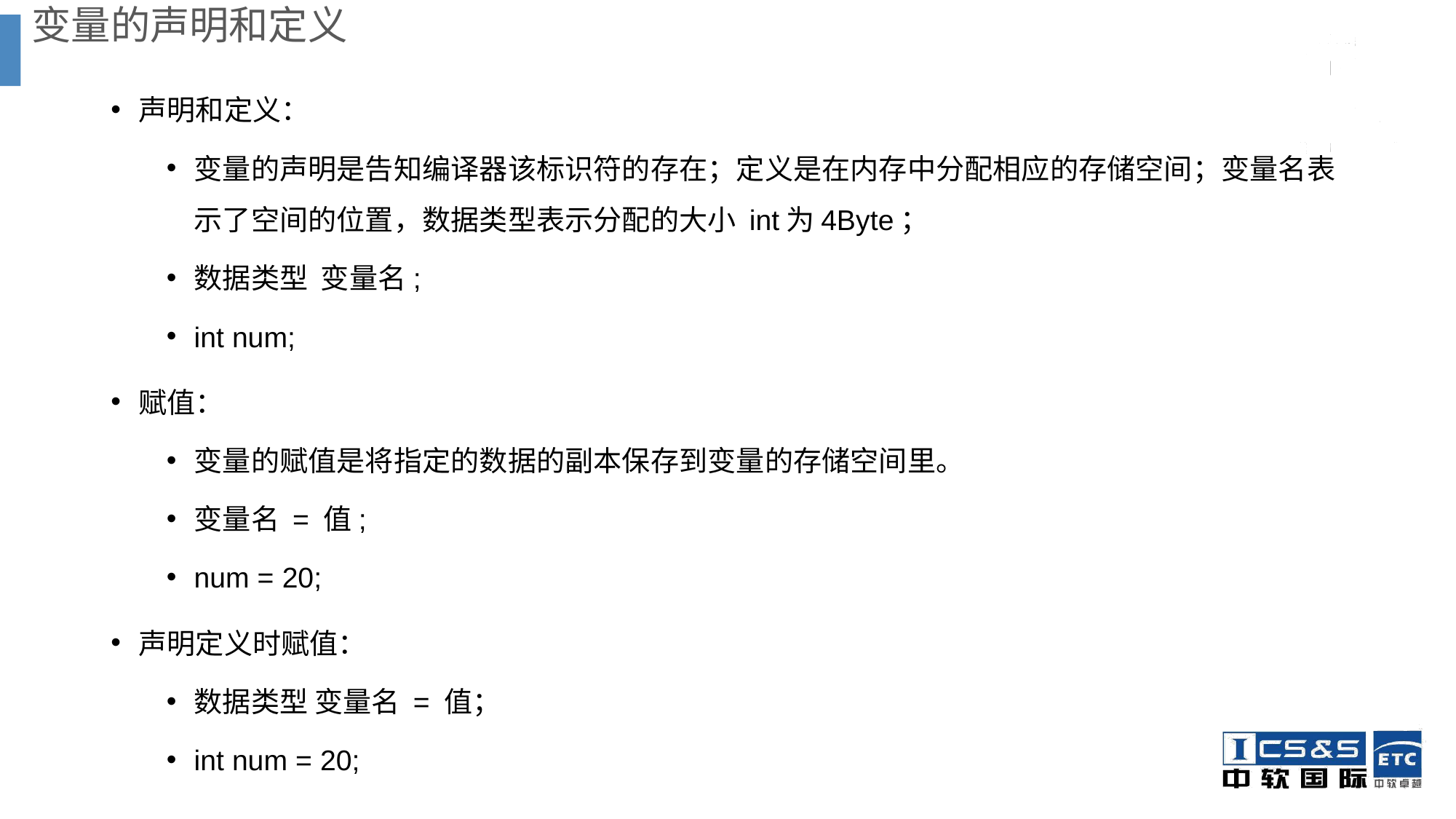

# 变量的声明和定义
声明和定义：
变量的声明是告知编译器该标识符的存在；定义是在内存中分配相应的存储空间；变量名表示了空间的位置，数据类型表示分配的大小 int为4Byte；
数据类型  变量名;
int num;
赋值：
变量的赋值是将指定的数据的副本保存到变量的存储空间里。
变量名 = 值;
num = 20;
声明定义时赋值：
数据类型 变量名 = 值；
int num = 20;